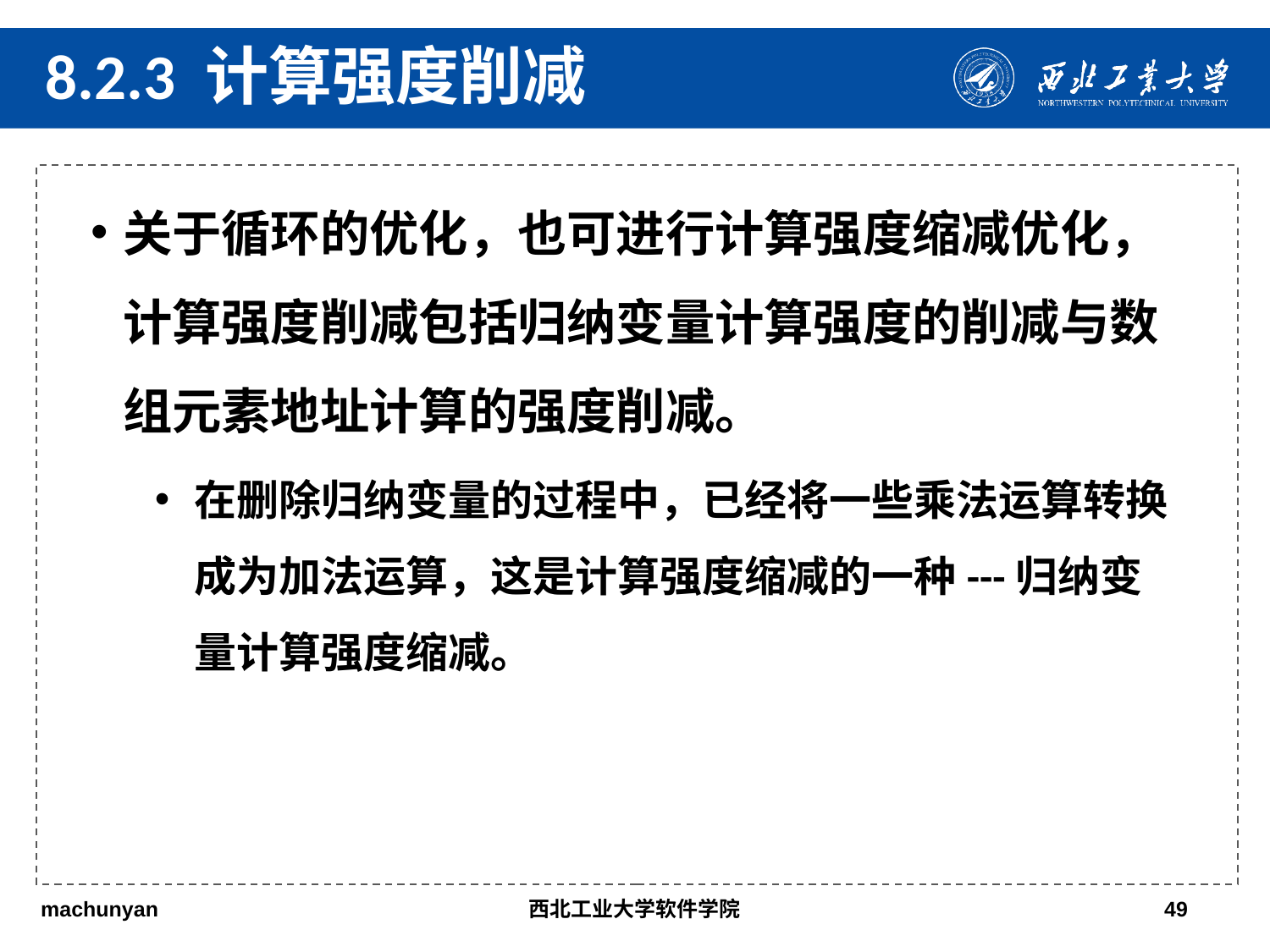

8.2.3 计算强度削减
关于循环的优化，也可进行计算强度缩减优化，计算强度削减包括归纳变量计算强度的削减与数组元素地址计算的强度削减。
在删除归纳变量的过程中，已经将一些乘法运算转换成为加法运算，这是计算强度缩减的一种---归纳变量计算强度缩减。